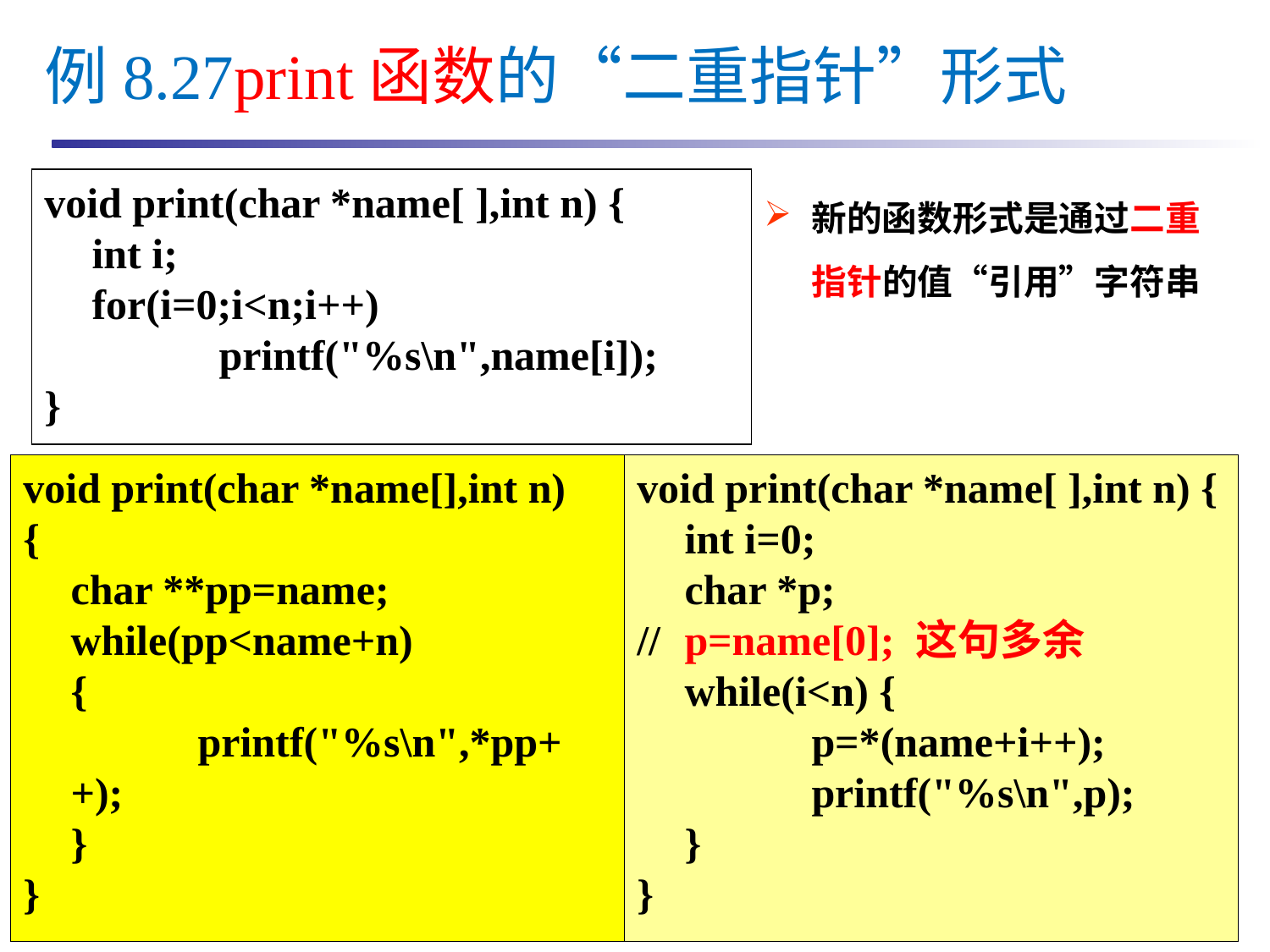

例8.27print函数的“二重指针”形式
void print(char *name[ ],int n) {
	int i;
    	for(i=0;i<n;i++)
    		printf("%s\n",name[i]);
}
新的函数形式是通过二重指针的值“引用”字符串
void print(char *name[],int n)
{
	char **pp=name;
   	while(pp<name+n)
	{
      	printf("%s\n",*pp++);
   	}
}
void print(char *name[ ],int n) {
	int i=0;
	char *p;
//  	p=name[0]; 这句多余
   	while(i<n) {
		p=*(name+i++);
      	printf("%s\n",p);
   	}
}
2023/11/27
王化雨 whuayu000@163.com 13306442222
28/32